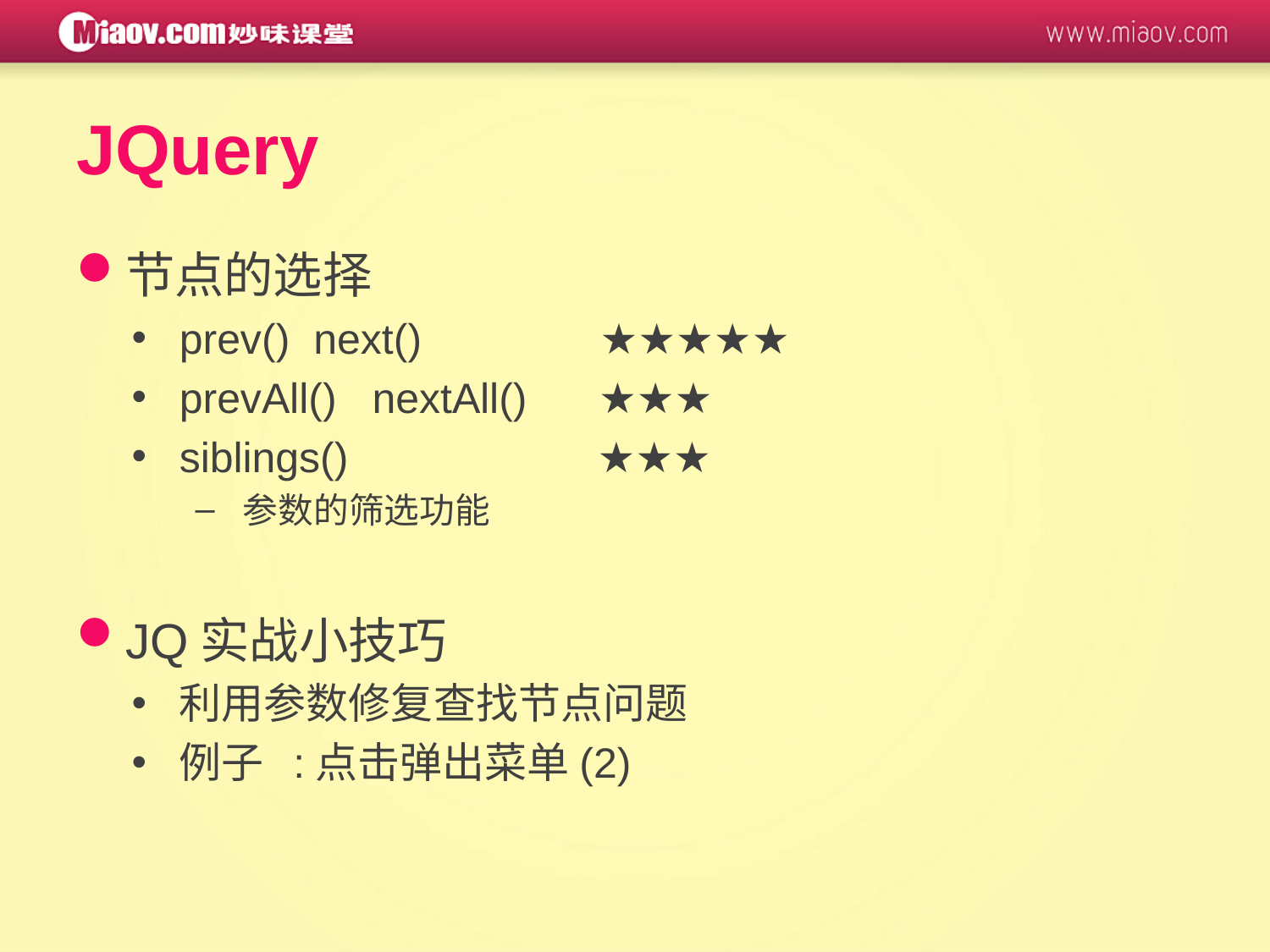

# JQuery
节点的选择
prev()  next()               ★★★★★
prevAll()   nextAll()      ★★★
siblings()                     ★★★
参数的筛选功能

JQ实战小技巧
利用参数修复查找节点问题
例子  :点击弹出菜单(2)